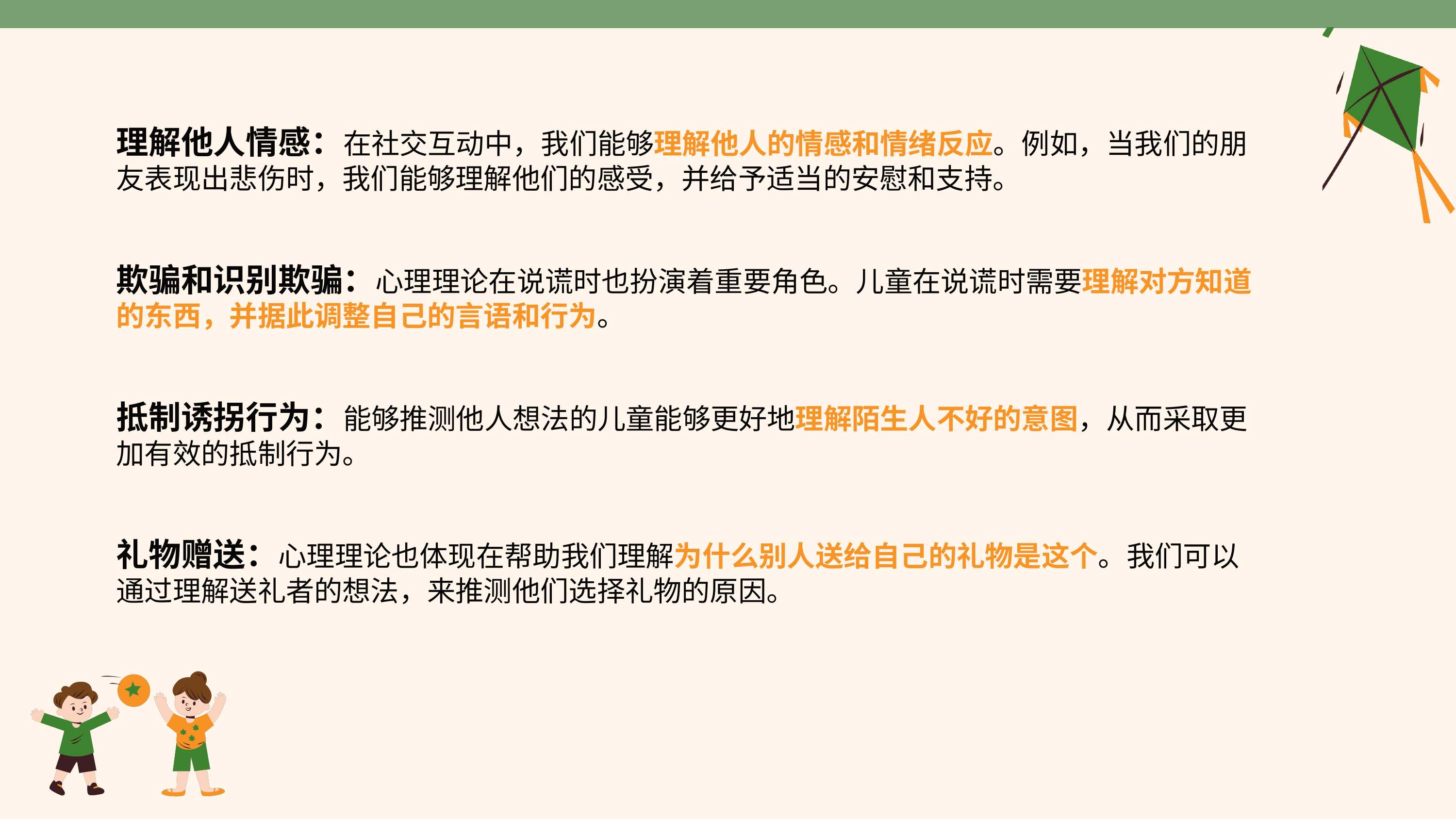

理解他人情感：在社交互动中，我们能够理解他人的情感和情绪反应。例如，当我们的朋友表现出悲伤时，我们能够理解他们的感受，并给予适当的安慰和支持。

欺骗和识别欺骗：心理理论在说谎时也扮演着重要角色。儿童在说谎时需要理解对方知道的东西，并据此调整自己的言语和行为。

抵制诱拐行为：能够推测他人想法的儿童能够更好地理解陌生人不好的意图，从而采取更加有效的抵制行为。

礼物赠送：心理理论也体现在帮助我们理解为什么别人送给自己的礼物是这个。我们可以通过理解送礼者的想法，来推测他们选择礼物的原因。